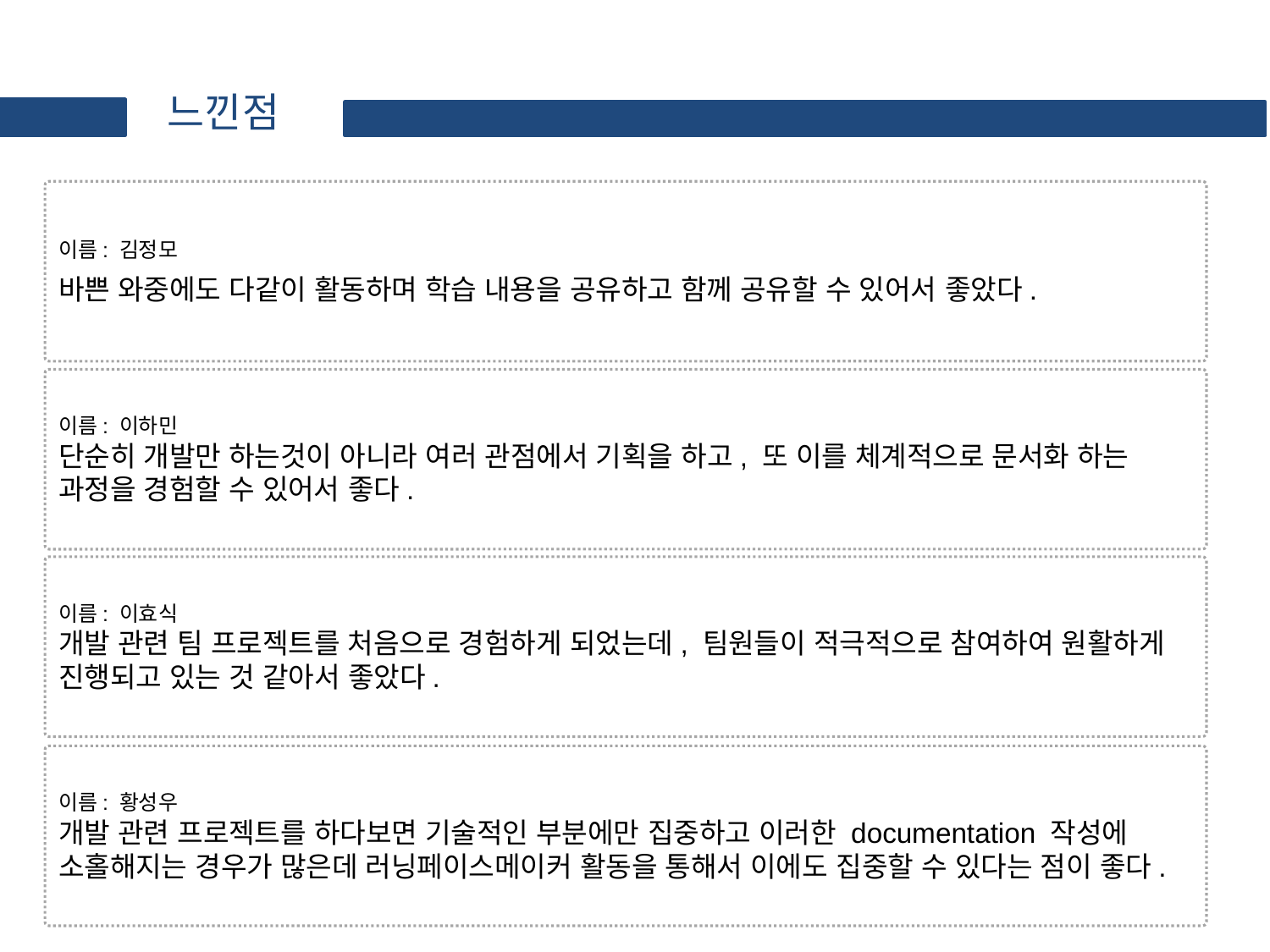

느낀점

이름: 김정모

바쁜 와중에도 다같이 활동하며 학습 내용을 공유하고 함께 공유할 수 있어서 좋았다.
이름: 이하민
단순히 개발만 하는것이 아니라 여러 관점에서 기획을 하고, 또 이를 체계적으로 문서화 하는 과정을 경험할 수 있어서 좋다.
이름: 이효식
개발 관련 팀 프로젝트를 처음으로 경험하게 되었는데, 팀원들이 적극적으로 참여하여 원활하게 진행되고 있는 것 같아서 좋았다.
이름: 황성우
개발 관련 프로젝트를 하다보면 기술적인 부분에만 집중하고 이러한 documentation 작성에 소홀해지는 경우가 많은데 러닝페이스메이커 활동을 통해서 이에도 집중할 수 있다는 점이 좋다.